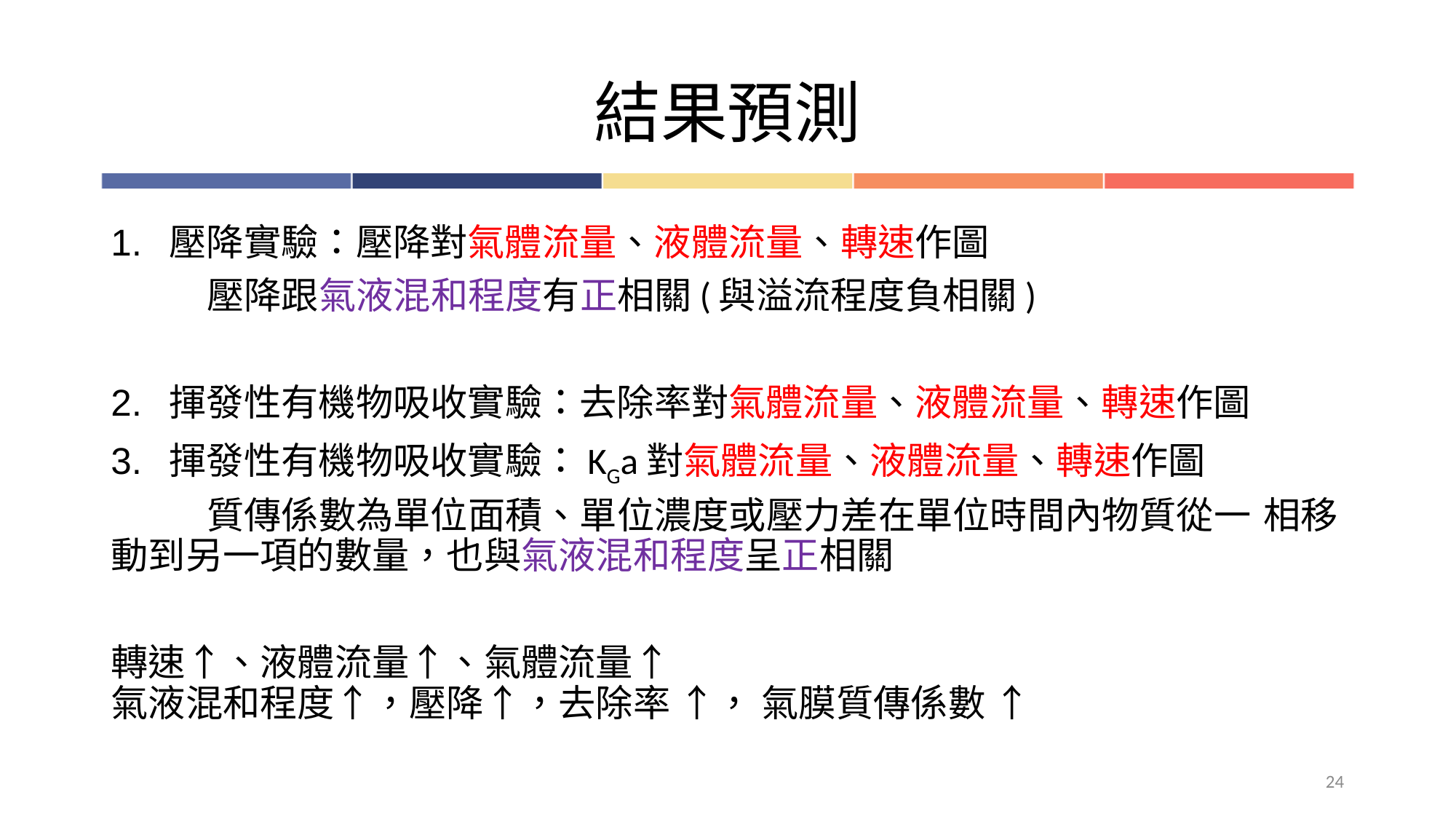

# 結果預測
壓降實驗：壓降對氣體流量、液體流量、轉速作圖
	壓降跟氣液混和程度有正相關(與溢流程度負相關)

揮發性有機物吸收實驗：去除率對氣體流量、液體流量、轉速作圖
揮發性有機物吸收實驗：KGa對氣體流量、液體流量、轉速作圖
	質傳係數為單位面積、單位濃度或壓力差在單位時間內物質從一	相移動到另一項的數量，也與氣液混和程度呈正相關

轉速↑、液體流量↑、氣體流量↑
氣液混和程度↑，壓降↑，去除率 ↑， 氣膜質傳係數 ↑

24